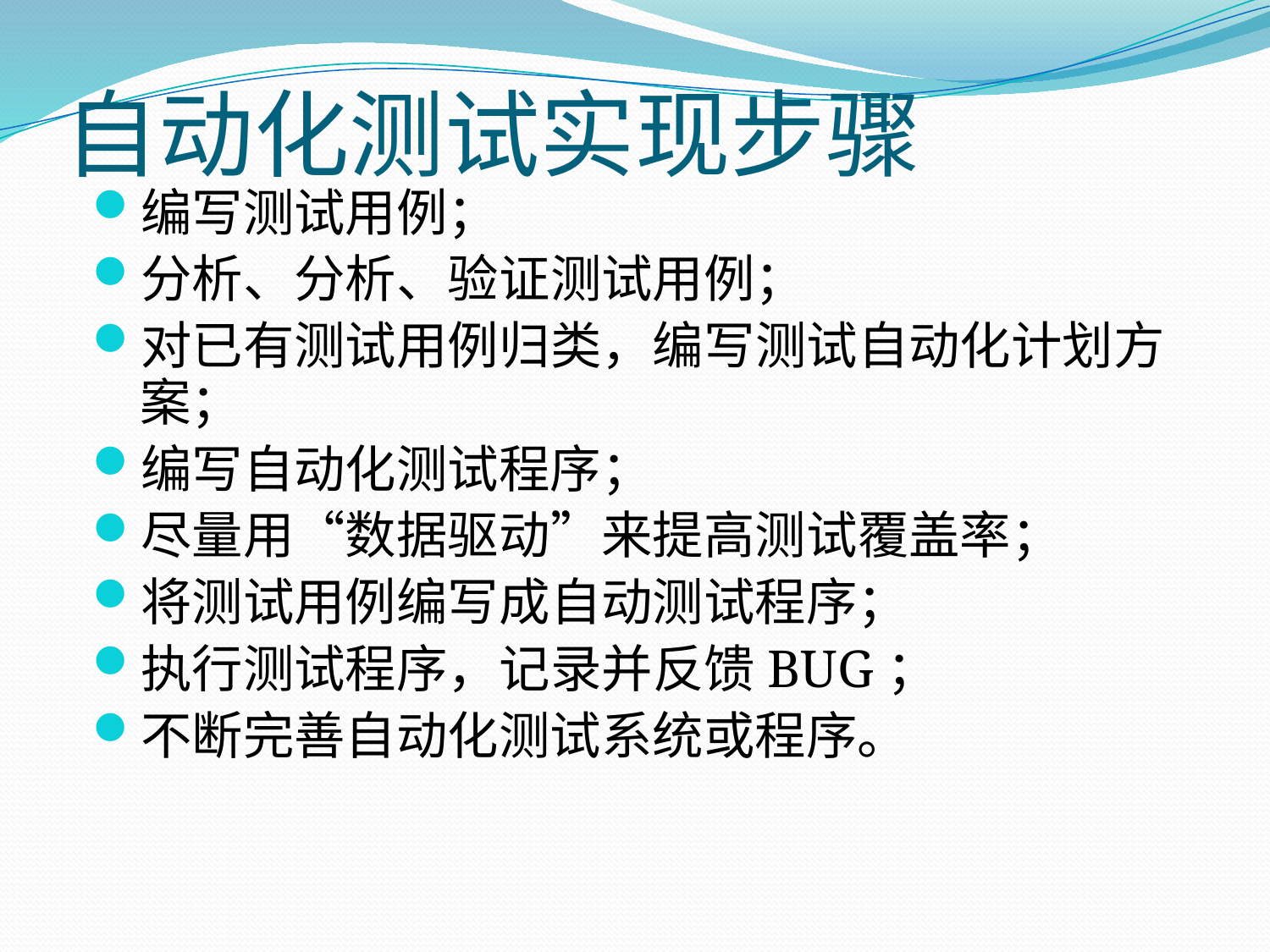

# 自动化测试实现步骤
编写测试用例；
分析、分析、验证测试用例；
对已有测试用例归类，编写测试自动化计划方案；
编写自动化测试程序；
尽量用“数据驱动”来提高测试覆盖率；
将测试用例编写成自动测试程序；
执行测试程序，记录并反馈BUG；
不断完善自动化测试系统或程序。